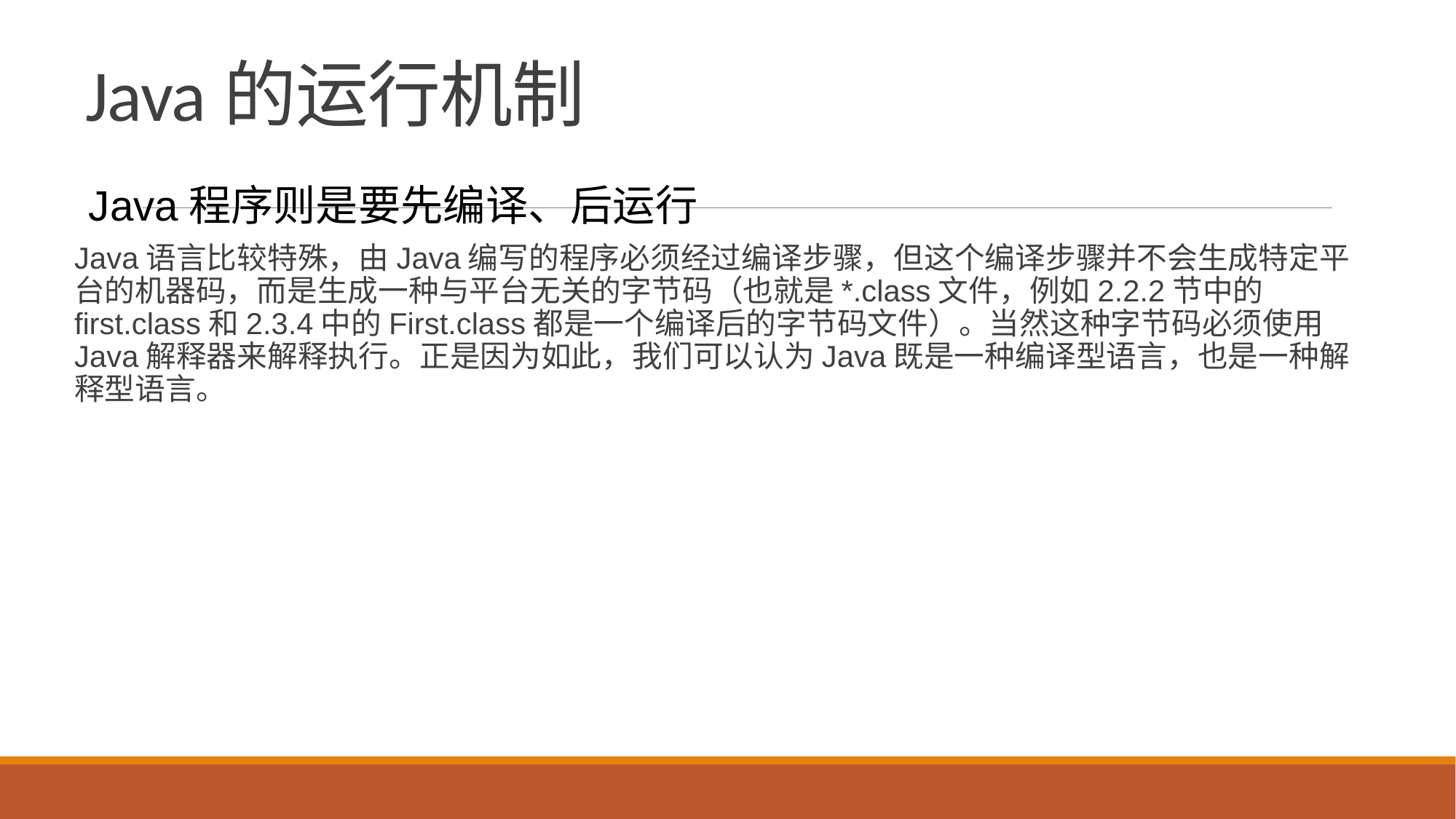

# Java的运行机制
Java程序则是要先编译、后运行
Java语言比较特殊，由Java编写的程序必须经过编译步骤，但这个编译步骤并不会生成特定平台的机器码，而是生成一种与平台无关的字节码（也就是*.class文件，例如2.2.2节中的first.class和2.3.4中的First.class都是一个编译后的字节码文件）。当然这种字节码必须使用Java解释器来解释执行。正是因为如此，我们可以认为Java既是一种编译型语言，也是一种解释型语言。